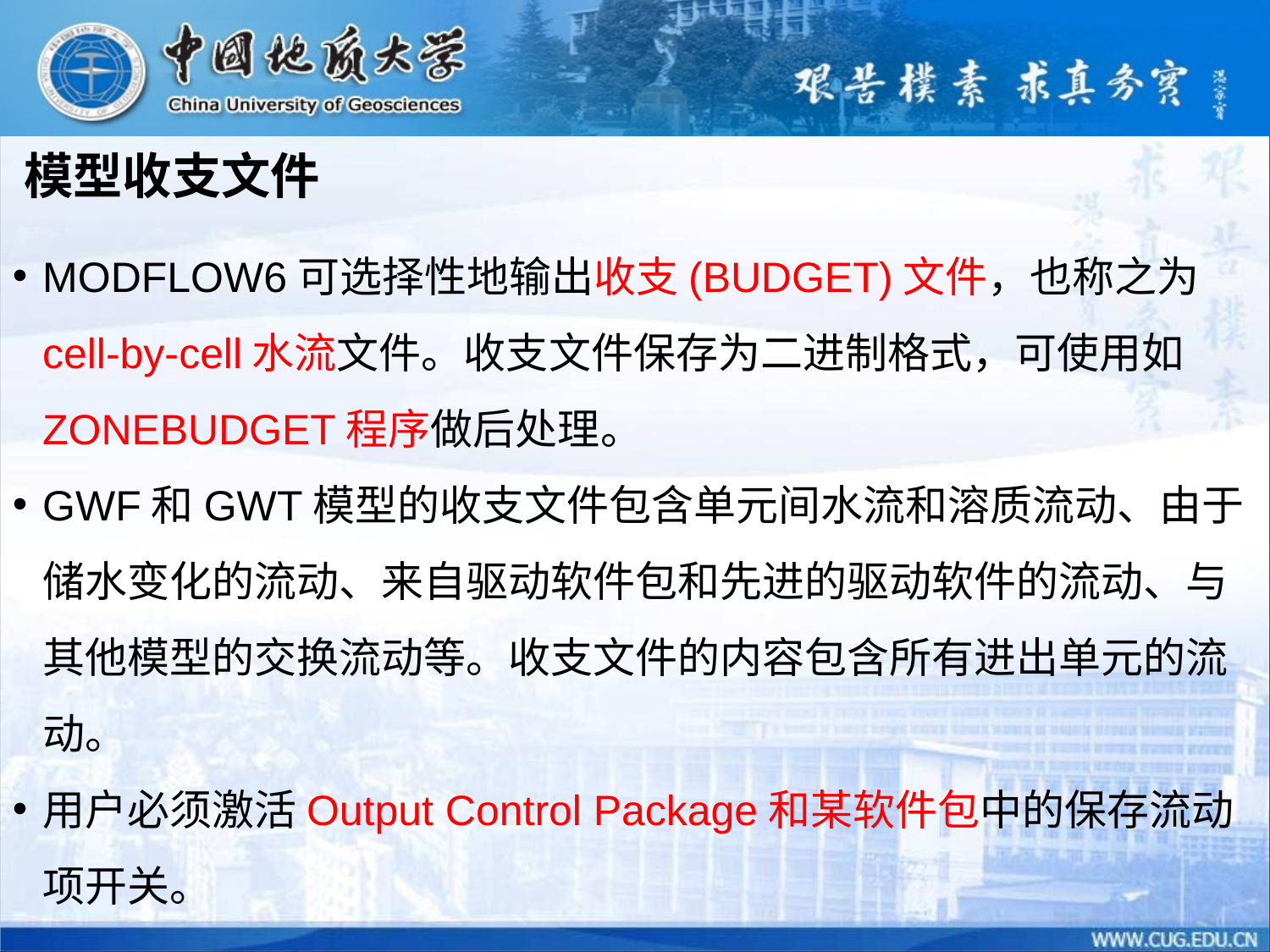

模型收支文件
MODFLOW6可选择性地输出收支(BUDGET)文件，也称之为cell-by-cell水流文件。收支文件保存为二进制格式，可使用如ZONEBUDGET程序做后处理。
GWF和GWT模型的收支文件包含单元间水流和溶质流动、由于储水变化的流动、来自驱动软件包和先进的驱动软件的流动、与其他模型的交换流动等。收支文件的内容包含所有进出单元的流动。
用户必须激活Output Control Package和某软件包中的保存流动项开关。